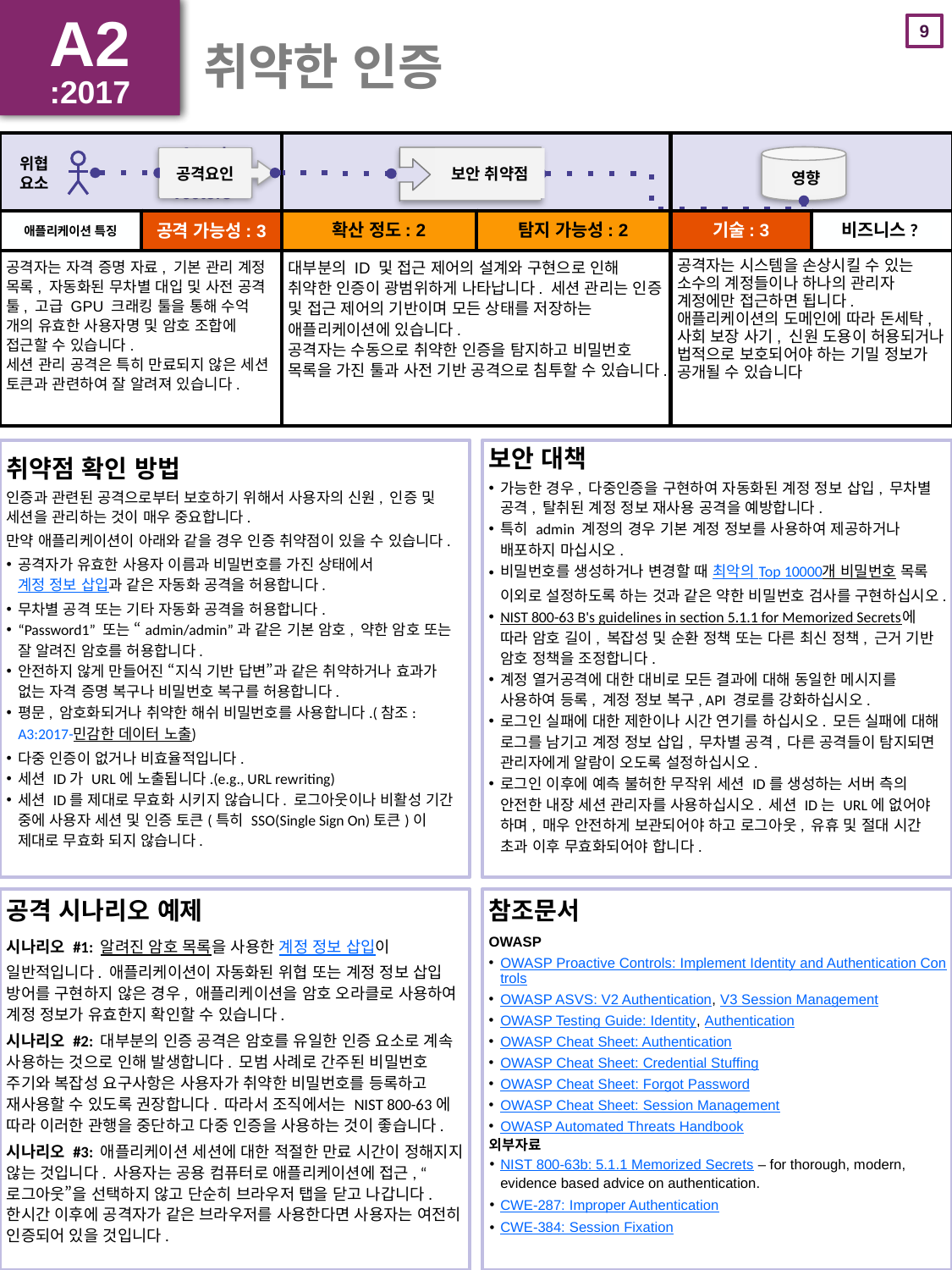

A2
:2017
A2
:2017
# 취약한 인증
|  |  |  |  |  |  |
| --- | --- | --- | --- | --- | --- |
|  | 공격 가능성: 3 | 확산 정도: 2 | 탐지 가능성: 2 | 기술: 3 |  |
| 공격자는 자격 증명 자료, 기본 관리 계정 목록, 자동화된 무차별 대입 및 사전 공격 툴, 고급 GPU 크래킹 툴을 통해 수억 개의 유효한 사용자명 및 암호 조합에 접근할 수 있습니다. 세션 관리 공격은 특히 만료되지 않은 세션 토큰과 관련하여 잘 알려져 있습니다. |  | 대부분의 ID 및 접근 제어의 설계와 구현으로 인해 취약한 인증이 광범위하게 나타납니다. 세션 관리는 인증 및 접근 제어의 기반이며 모든 상태를 저장하는 애플리케이션에 있습니다. 공격자는 수동으로 취약한 인증을 탐지하고 비밀번호 목록을 가진 툴과 사전 기반 공격으로 침투할 수 있습니다. |  | 공격자는 시스템을 손상시킬 수 있는 소수의 계정들이나 하나의 관리자 계정에만 접근하면 됩니다. 애플리케이션의 도메인에 따라 돈세탁, 사회 보장 사기, 신원 도용이 허용되거나 법적으로 보호되어야 하는 기밀 정보가 공개될 수 있습니다 |  |
위협요소
보안 취약점
공격요인
영향
애플리케이션 특징
비즈니스?
보안 대책
가능한 경우, 다중인증을 구현하여 자동화된 계정 정보 삽입, 무차별 공격, 탈취된 계정 정보 재사용 공격을 예방합니다.
특히 admin 계정의 경우 기본 계정 정보를 사용하여 제공하거나 배포하지 마십시오.
비밀번호를 생성하거나 변경할 때 최악의 Top 10000개 비밀번호 목록 이외로 설정하도록 하는 것과 같은 약한 비밀번호 검사를 구현하십시오.
NIST 800-63 B's guidelines in section 5.1.1 for Memorized Secrets에 따라 암호 길이, 복잡성 및 순환 정책 또는 다른 최신 정책, 근거 기반 암호 정책을 조정합니다.
계정 열거공격에 대한 대비로 모든 결과에 대해 동일한 메시지를 사용하여 등록, 계정 정보 복구, API 경로를 강화하십시오.
로그인 실패에 대한 제한이나 시간 연기를 하십시오. 모든 실패에 대해 로그를 남기고 계정 정보 삽입, 무차별 공격, 다른 공격들이 탐지되면 관리자에게 알람이 오도록 설정하십시오.
로그인 이후에 예측 불허한 무작위 세션 ID를 생성하는 서버 측의 안전한 내장 세션 관리자를 사용하십시오. 세션 ID는 URL에 없어야 하며, 매우 안전하게 보관되어야 하고 로그아웃, 유휴 및 절대 시간 초과 이후 무효화되어야 합니다.
취약점 확인 방법
인증과 관련된 공격으로부터 보호하기 위해서 사용자의 신원, 인증 및 세션을 관리하는 것이 매우 중요합니다.
만약 애플리케이션이 아래와 같을 경우 인증 취약점이 있을 수 있습니다.
공격자가 유효한 사용자 이름과 비밀번호를 가진 상태에서 계정 정보 삽입과 같은 자동화 공격을 허용합니다.
무차별 공격 또는 기타 자동화 공격을 허용합니다.
“Password1” 또는 “admin/admin”과 같은 기본 암호, 약한 암호 또는 잘 알려진 암호를 허용합니다.
안전하지 않게 만들어진 “지식 기반 답변”과 같은 취약하거나 효과가 없는 자격 증명 복구나 비밀번호 복구를 허용합니다.
평문, 암호화되거나 취약한 해쉬 비밀번호를 사용합니다.(참조: A3:2017-민감한 데이터 노출)
다중 인증이 없거나 비효율적입니다.
세션 ID가 URL에 노출됩니다.(e.g., URL rewriting)
세션 ID를 제대로 무효화 시키지 않습니다. 로그아웃이나 비활성 기간 중에 사용자 세션 및 인증 토큰(특히 SSO(Single Sign On)토큰)이 제대로 무효화 되지 않습니다.
공격 시나리오 예제

시나리오 #1: 알려진 암호 목록을 사용한 계정 정보 삽입이 일반적입니다. 애플리케이션이 자동화된 위협 또는 계정 정보 삽입 방어를 구현하지 않은 경우, 애플리케이션을 암호 오라클로 사용하여 계정 정보가 유효한지 확인할 수 있습니다.
시나리오 #2: 대부분의 인증 공격은 암호를 유일한 인증 요소로 계속 사용하는 것으로 인해 발생합니다. 모범 사례로 간주된 비밀번호 주기와 복잡성 요구사항은 사용자가 취약한 비밀번호를 등록하고 재사용할 수 있도록 권장합니다. 따라서 조직에서는 NIST 800-63에 따라 이러한 관행을 중단하고 다중 인증을 사용하는 것이 좋습니다.
시나리오 #3: 애플리케이션 세션에 대한 적절한 만료 시간이 정해지지 않는 것입니다. 사용자는 공용 컴퓨터로 애플리케이션에 접근, “로그아웃”을 선택하지 않고 단순히 브라우저 탭을 닫고 나갑니다. 한시간 이후에 공격자가 같은 브라우저를 사용한다면 사용자는 여전히 인증되어 있을 것입니다.

참조문서

OWASP
OWASP Proactive Controls: Implement Identity and Authentication Controls
OWASP ASVS: V2 Authentication, V3 Session Management
OWASP Testing Guide: Identity, Authentication
OWASP Cheat Sheet: Authentication
OWASP Cheat Sheet: Credential Stuffing
OWASP Cheat Sheet: Forgot Password
OWASP Cheat Sheet: Session Management
OWASP Automated Threats Handbook
외부자료
NIST 800-63b: 5.1.1 Memorized Secrets – for thorough, modern, evidence based advice on authentication.
CWE-287: Improper Authentication
CWE-384: Session Fixation